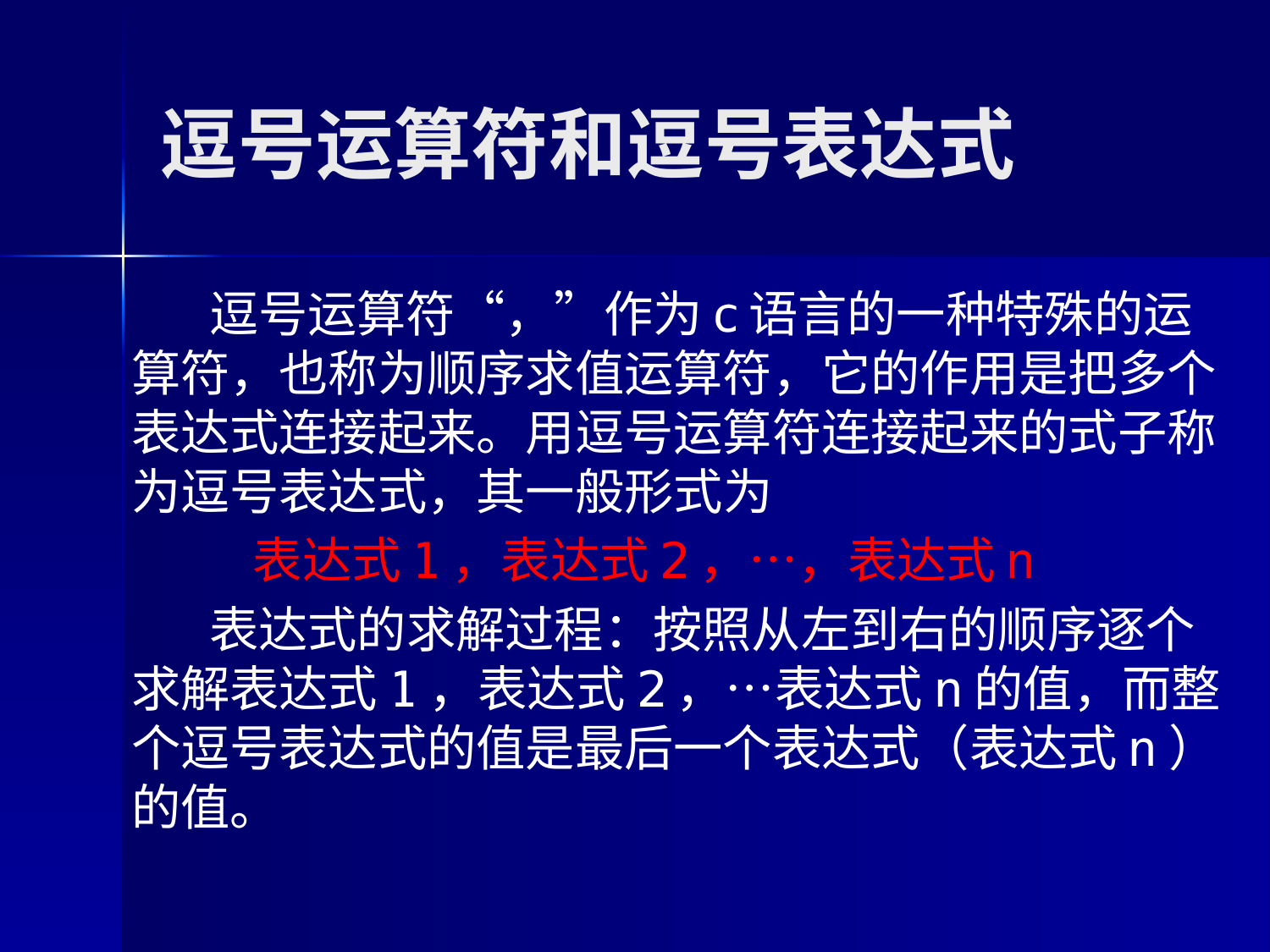

# 逗号运算符和逗号表达式
      逗号运算符“，”作为c语言的一种特殊的运算符，也称为顺序求值运算符，它的作用是把多个表达式连接起来。用逗号运算符连接起来的式子称为逗号表达式，其一般形式为
          表达式1，表达式2，…，表达式n
      表达式的求解过程：按照从左到右的顺序逐个求解表达式1，表达式2，…表达式n的值，而整个逗号表达式的值是最后一个表达式（表达式n）的值。